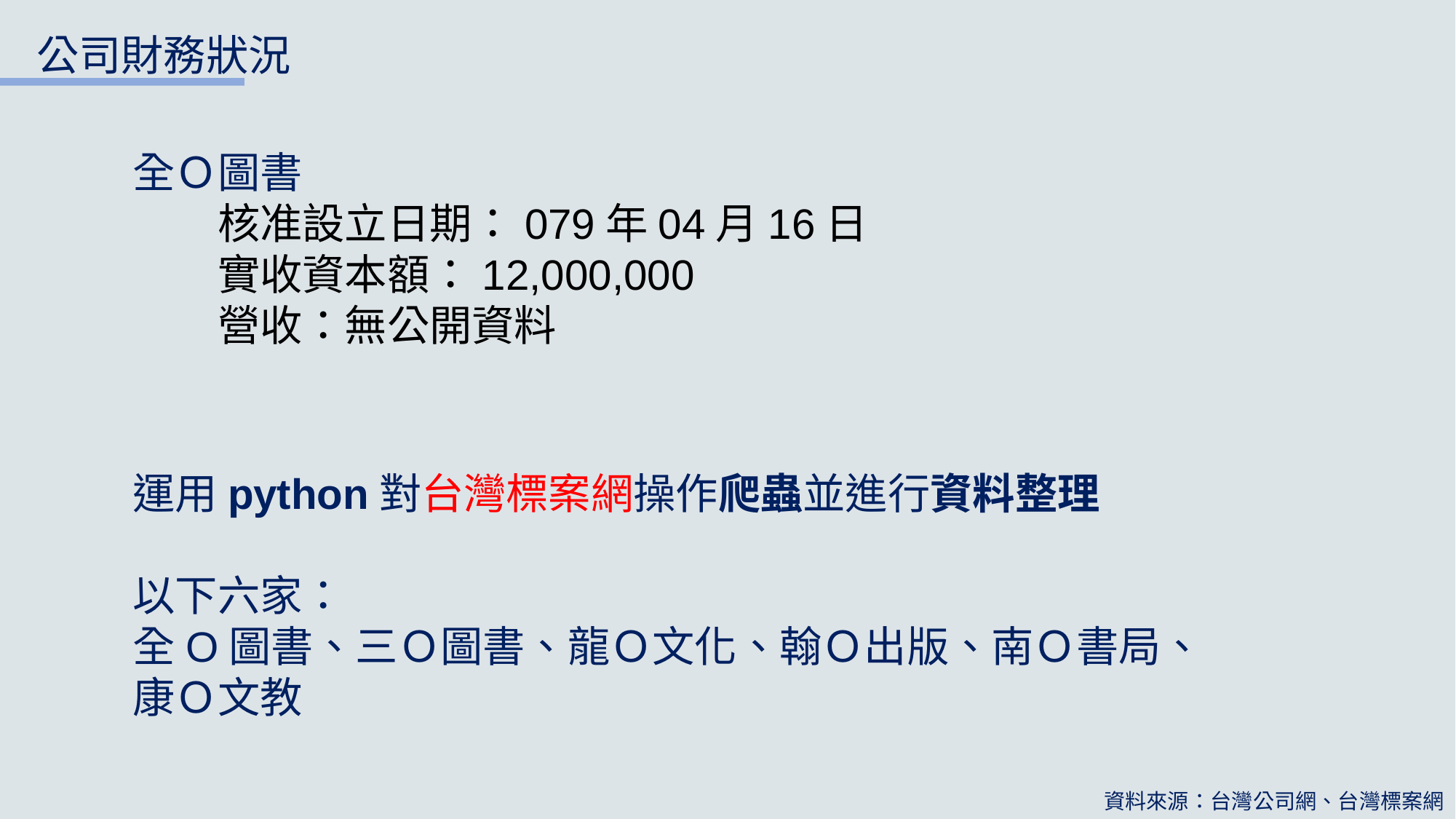

公司財務狀況

全Ｏ圖書
　　核准設立日期：079年04月16日
　　實收資本額：12,000,000
　　營收：無公開資料
運用python對台灣標案網操作爬蟲並進行資料整理

以下六家：
全O圖書、三Ｏ圖書、龍Ｏ文化、翰Ｏ出版、南Ｏ書局、康Ｏ文教
資料來源：台灣公司網、台灣標案網